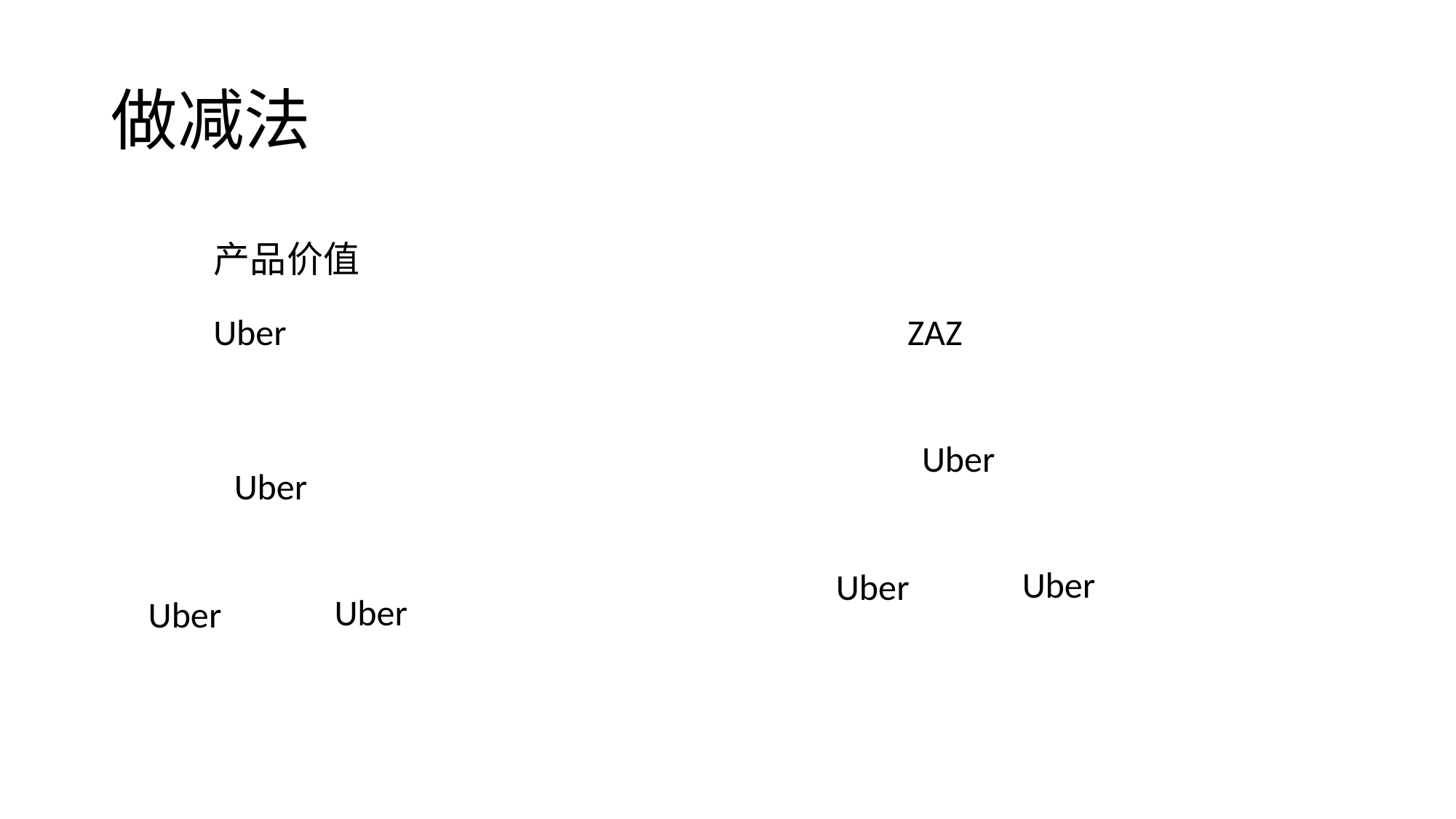

# 做减法
产品价值
ZAZ
Uber
Uber
Uber
Uber
Uber
Uber
Uber